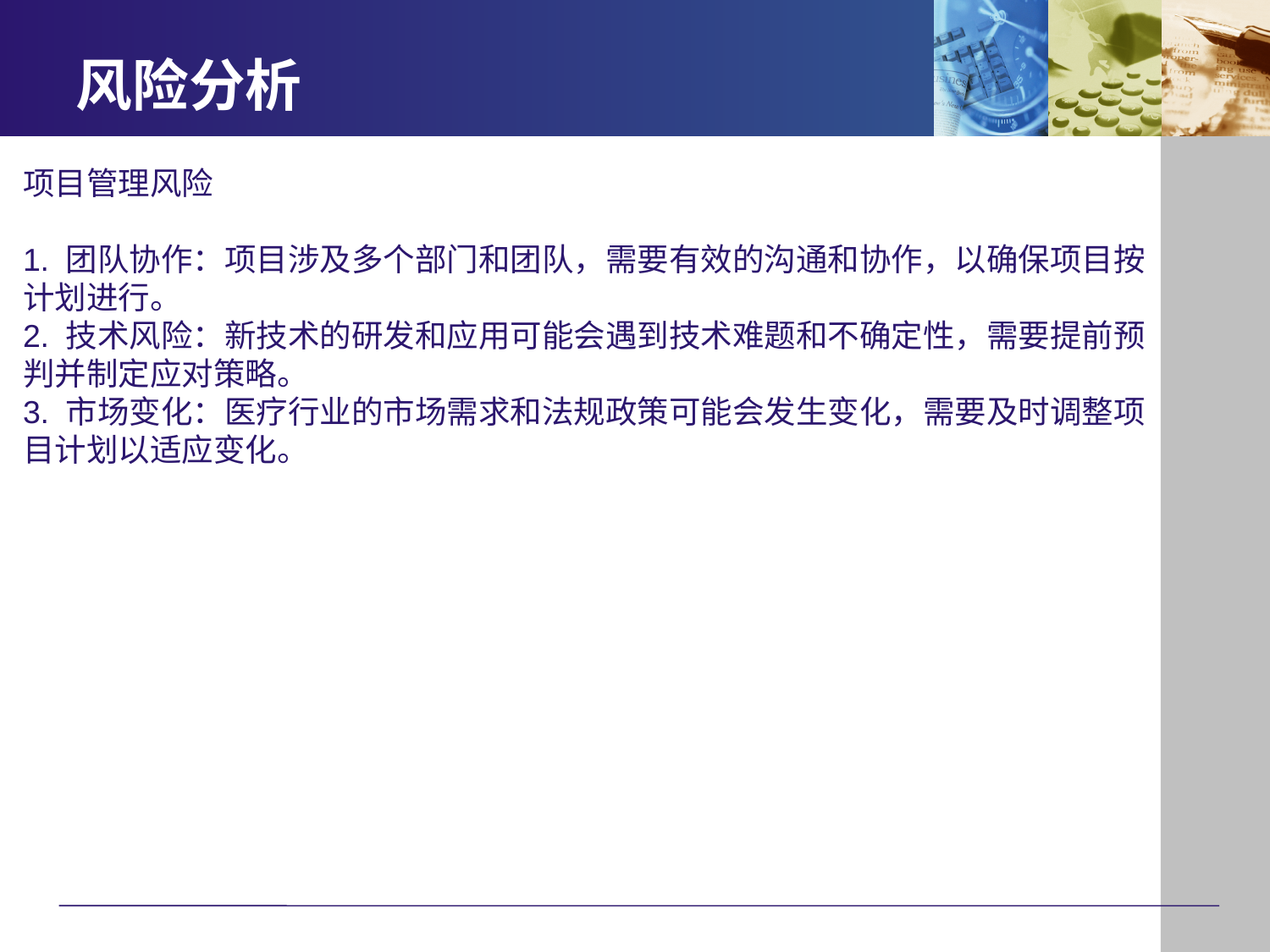

# 风险分析
项目管理风险

1. 团队协作：项目涉及多个部门和团队，需要有效的沟通和协作，以确保项目按计划进行。
2. 技术风险：新技术的研发和应用可能会遇到技术难题和不确定性，需要提前预判并制定应对策略。
3. 市场变化：医疗行业的市场需求和法规政策可能会发生变化，需要及时调整项目计划以适应变化。